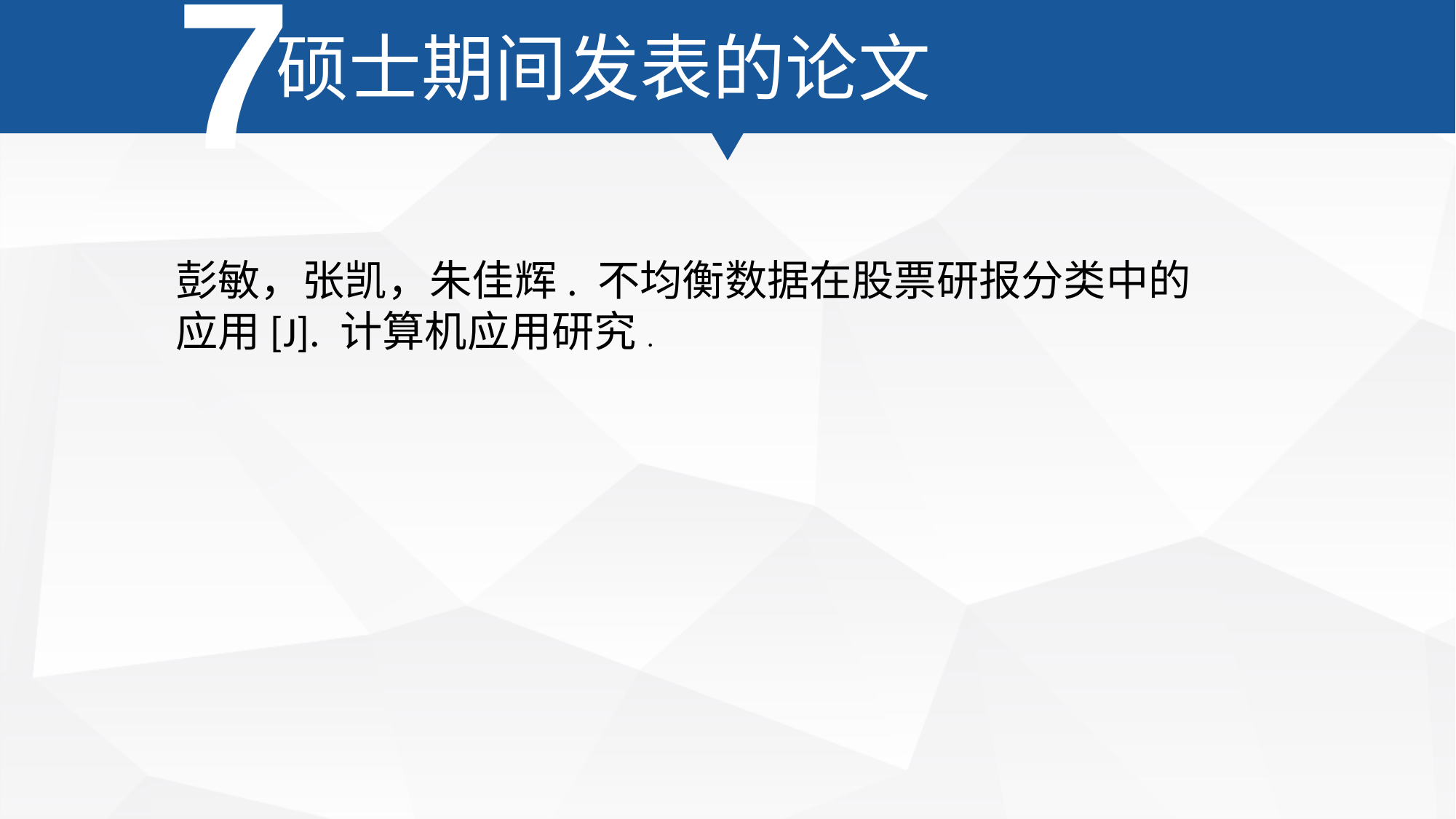

7

硕士期间发表的论文

彭敏，张凯，朱佳辉. 不均衡数据在股票研报分类中的应用[J]. 计算机应用研究.